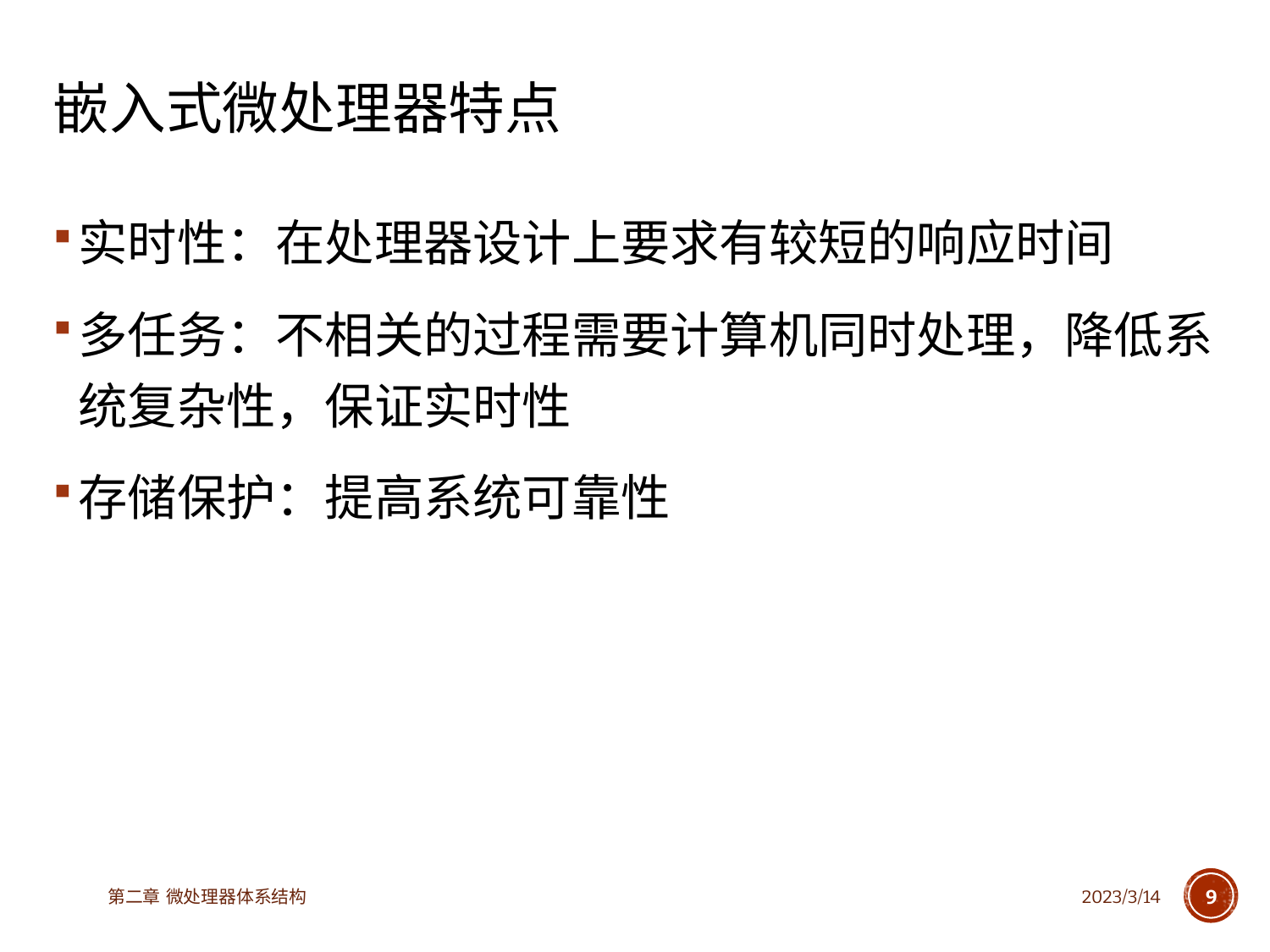

# 嵌入式微处理器特点
实时性：在处理器设计上要求有较短的响应时间
多任务：不相关的过程需要计算机同时处理，降低系统复杂性，保证实时性
存储保护：提高系统可靠性

第二章 微处理器体系结构
2023/3/14
9